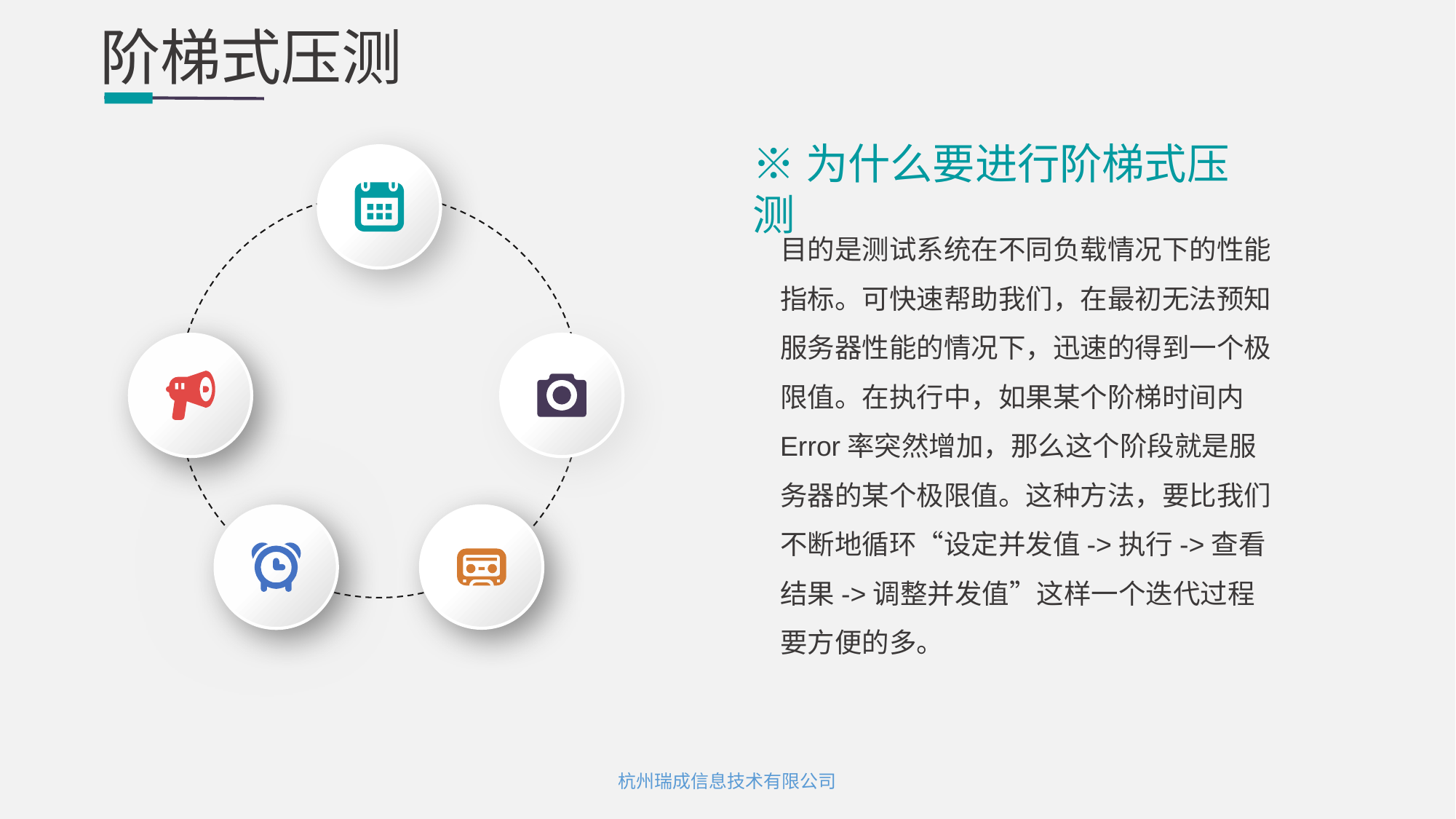

阶梯式压测

※为什么要进行阶梯式压测

目的是测试系统在不同负载情况下的性能指标。可快速帮助我们，在最初无法预知服务器性能的情况下，迅速的得到一个极限值。在执行中，如果某个阶梯时间内Error率突然增加，那么这个阶段就是服务器的某个极限值。这种方法，要比我们不断地循环“设定并发值->执行->查看结果->调整并发值”这样一个迭代过程要方便的多。
杭州瑞成信息技术有限公司